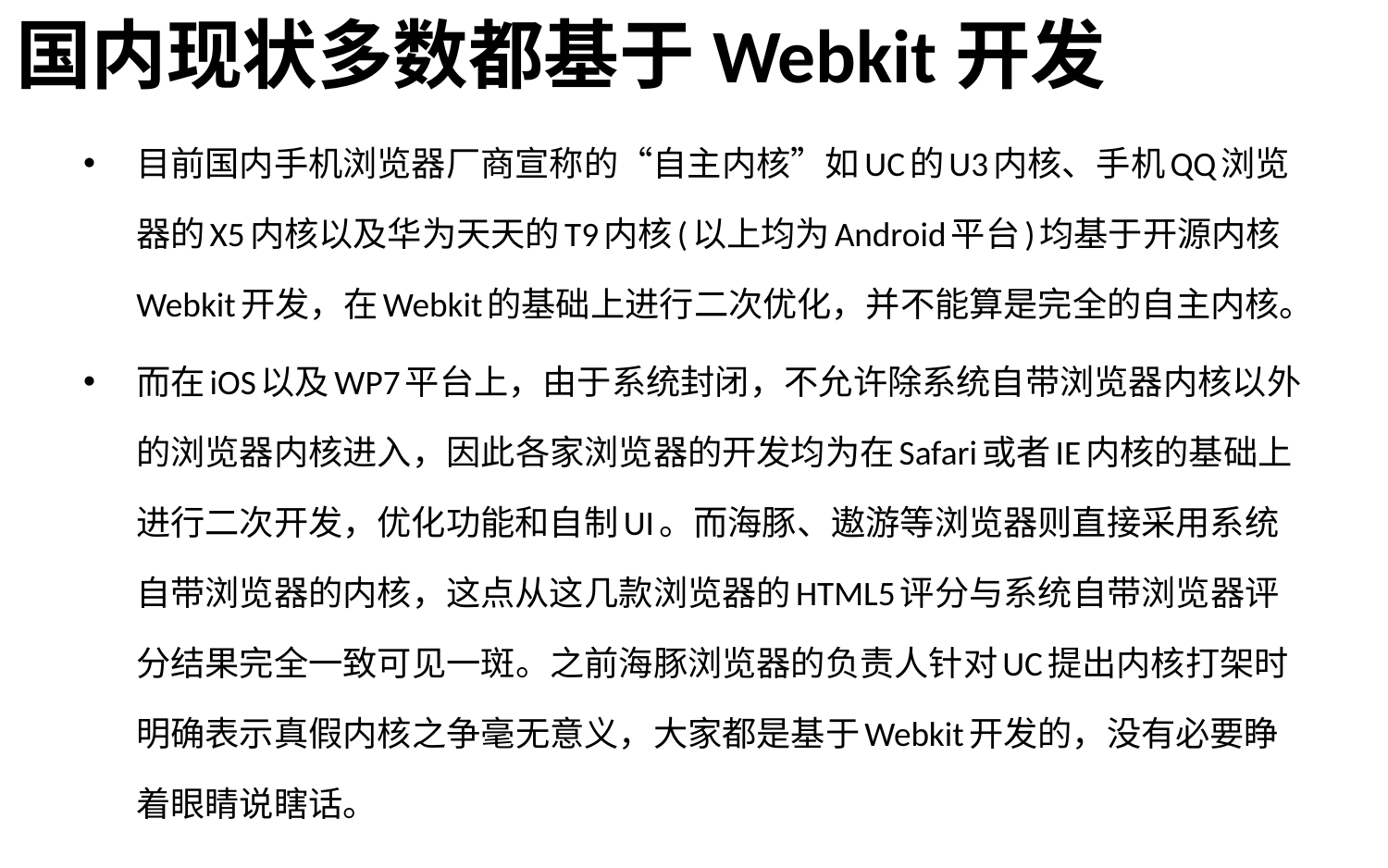

# 国内现状多数都基于Webkit开发
目前国内手机浏览器厂商宣称的“自主内核”如UC的U3内核、手机QQ浏览器的X5内核以及华为天天的T9内核(以上均为Android平台)均基于开源内核Webkit开发，在Webkit的基础上进行二次优化，并不能算是完全的自主内核。
而在iOS以及WP7平台上，由于系统封闭，不允许除系统自带浏览器内核以外的浏览器内核进入，因此各家浏览器的开发均为在Safari或者IE内核的基础上进行二次开发，优化功能和自制UI。而海豚、遨游等浏览器则直接采用系统自带浏览器的内核，这点从这几款浏览器的HTML5评分与系统自带浏览器评分结果完全一致可见一斑。之前海豚浏览器的负责人针对UC提出内核打架时明确表示真假内核之争毫无意义，大家都是基于Webkit开发的，没有必要睁着眼睛说瞎话。